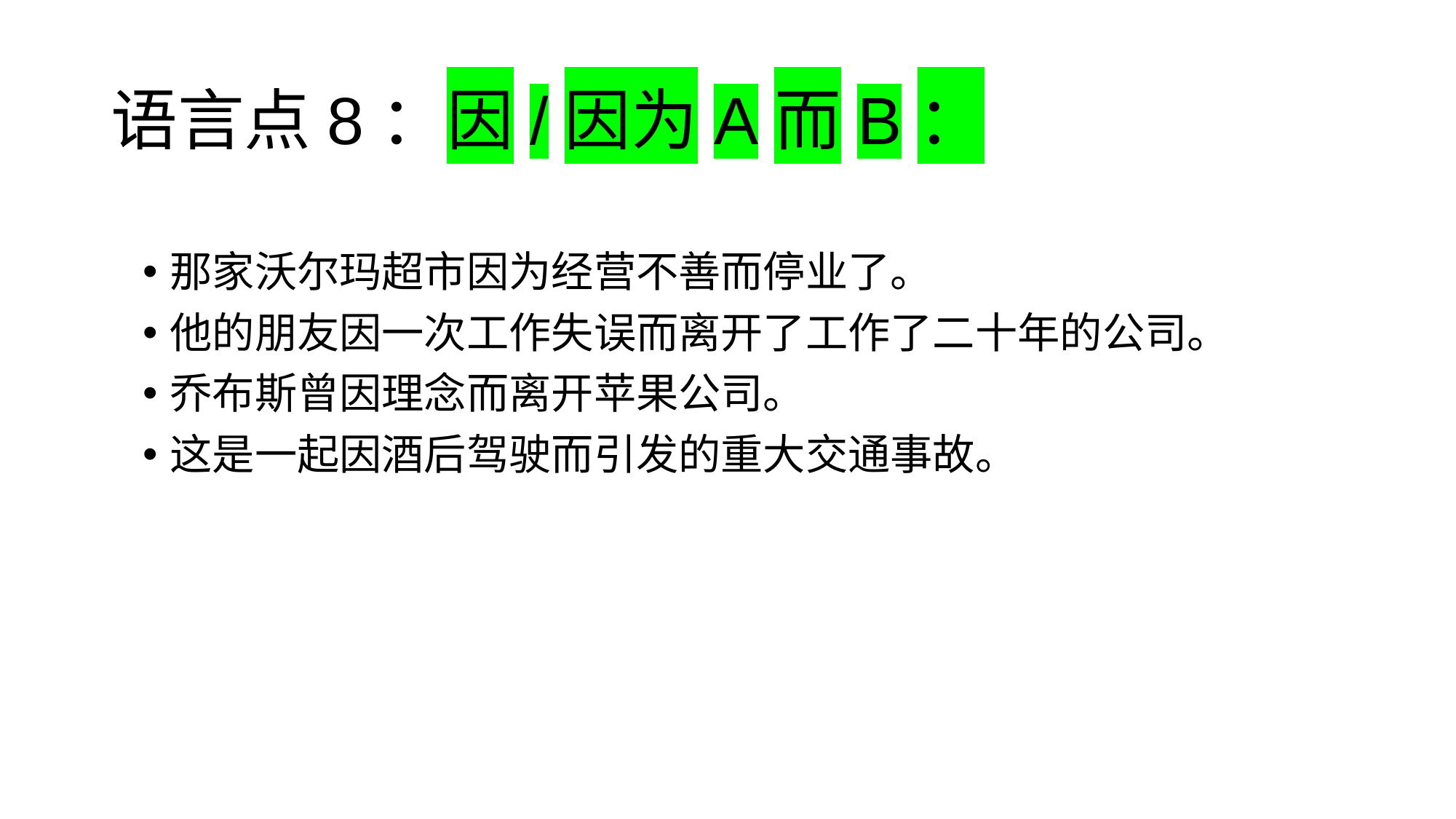

# 语言点8：因/因为A而B：
那家沃尔玛超市因为经营不善而停业了。
他的朋友因一次工作失误而离开了工作了二十年的公司。
乔布斯曾因理念而离开苹果公司。
这是一起因酒后驾驶而引发的重大交通事故。